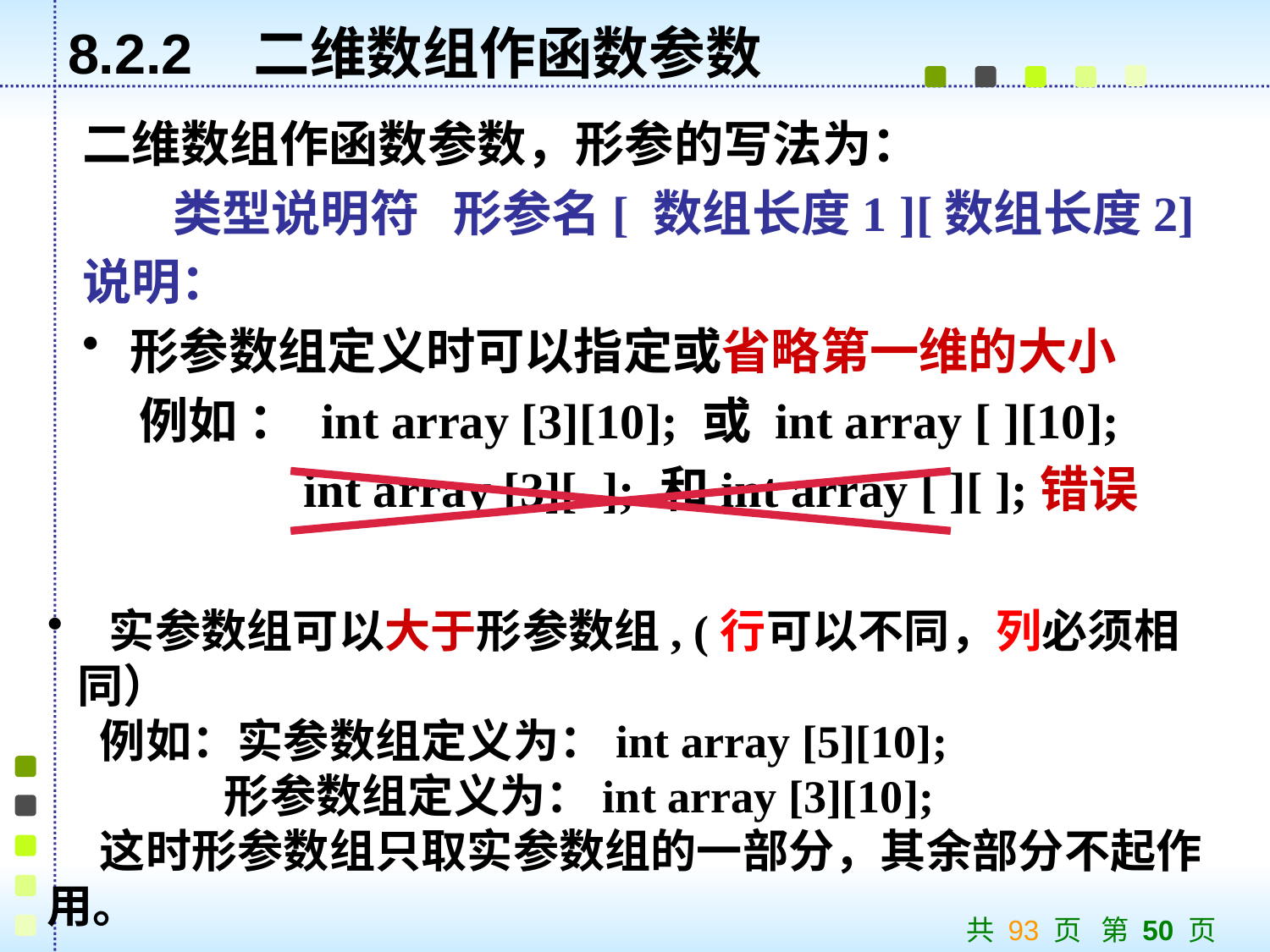

# 8.2.2   二维数组作函数参数
二维数组作函数参数，形参的写法为：
       类型说明符   形参名[ 数组长度1 ][数组长度2]
说明：
形参数组定义时可以指定或省略第一维的大小
    例如 ： int array [3][10]; 或 int array [ ][10];
                  int array [3][  ]; 和int array [ ][ ];错误

  实参数组可以大于形参数组, (行可以不同，列必须相同）
    例如：实参数组定义为：int array [5][10];
                形参数组定义为：int array [3][10];
    这时形参数组只取实参数组的一部分，其余部分不起作用。
共 93 页   第 50 页